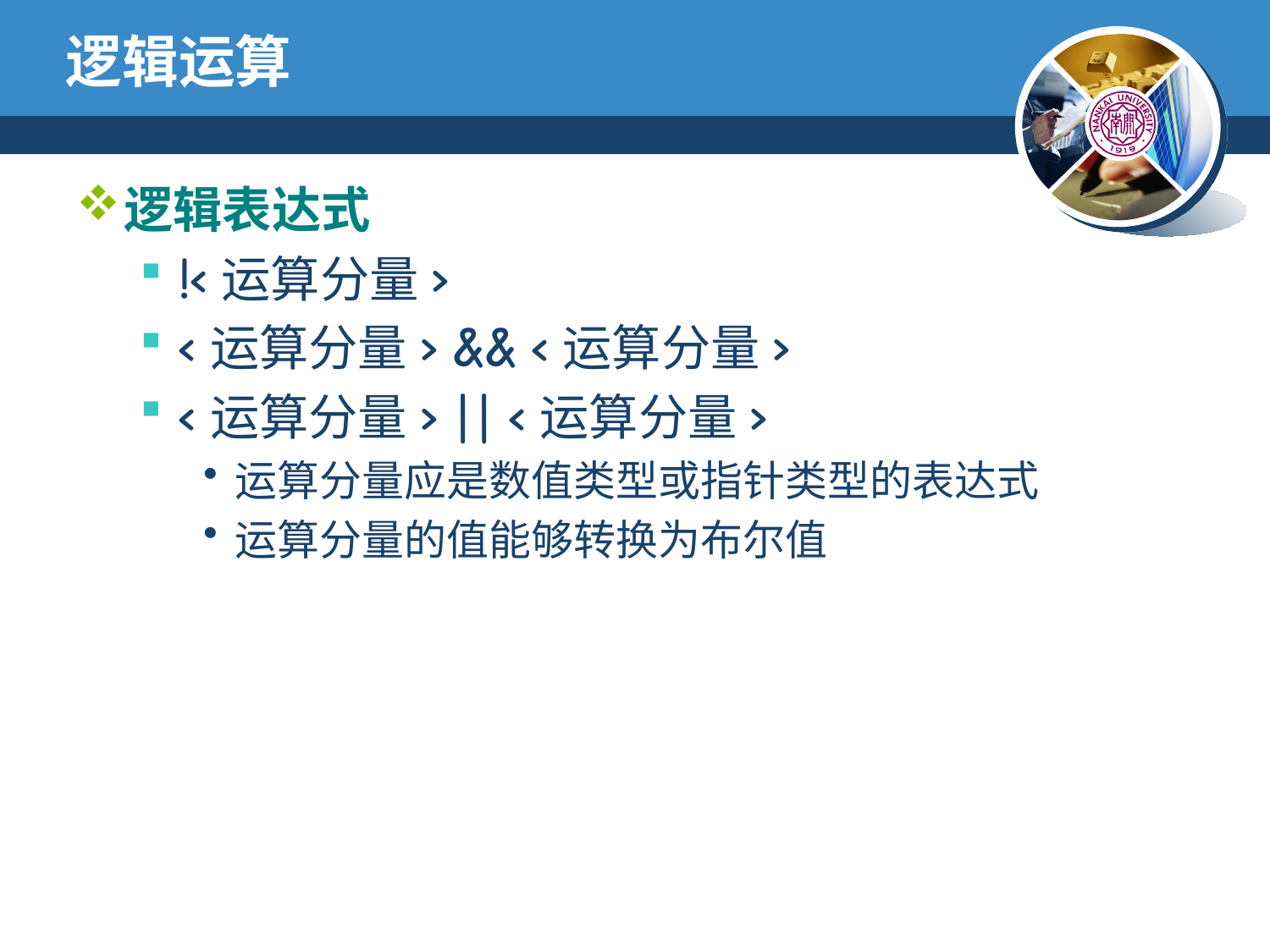

# 逻辑运算
逻辑表达式
!<运算分量>
<运算分量> && <运算分量>
<运算分量> || <运算分量>
运算分量应是数值类型或指针类型的表达式
运算分量的值能够转换为布尔值